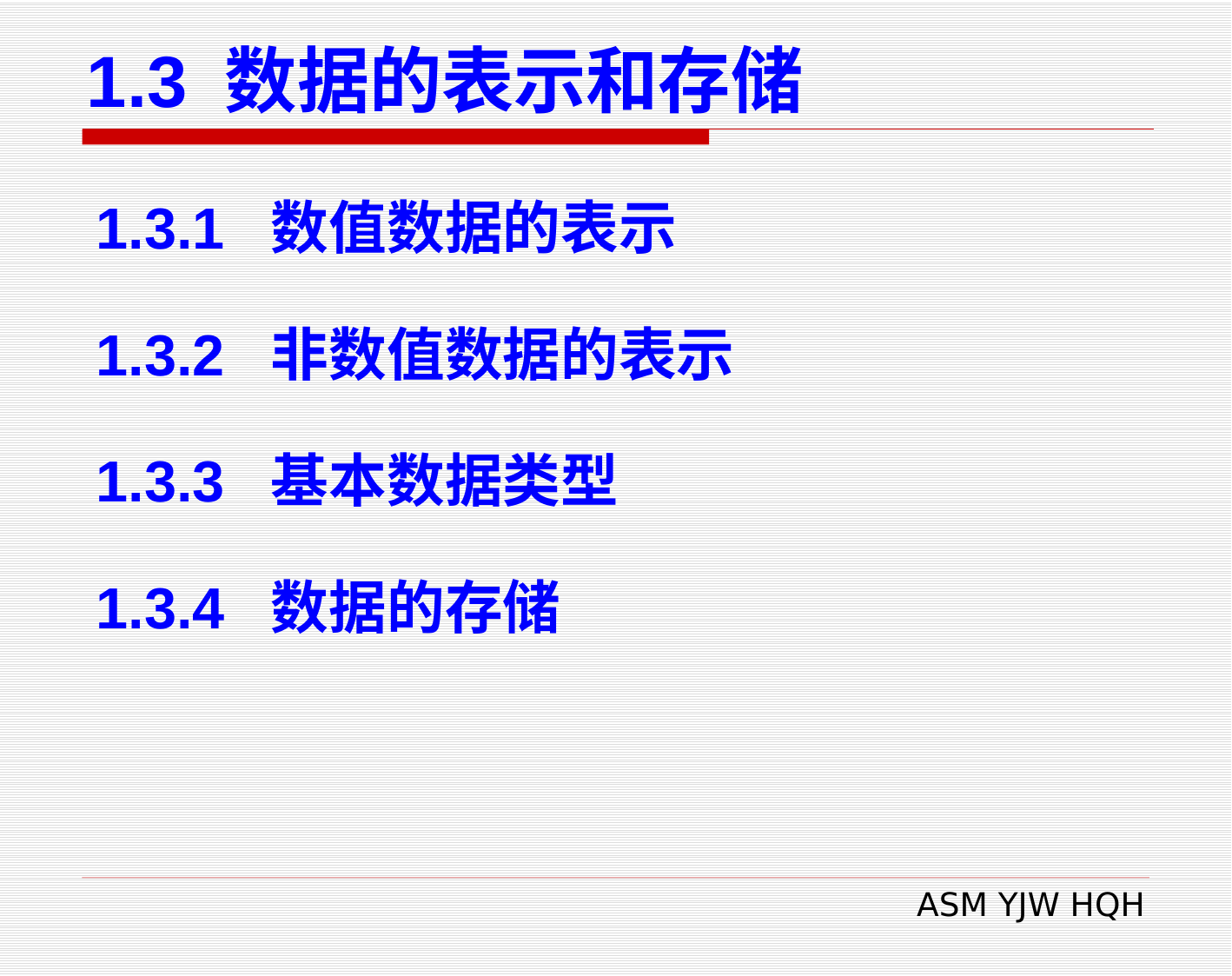

# 1.3 数据的表示和存储
1.3.1  数值数据的表示
1.3.2  非数值数据的表示
1.3.3  基本数据类型
1.3.4  数据的存储